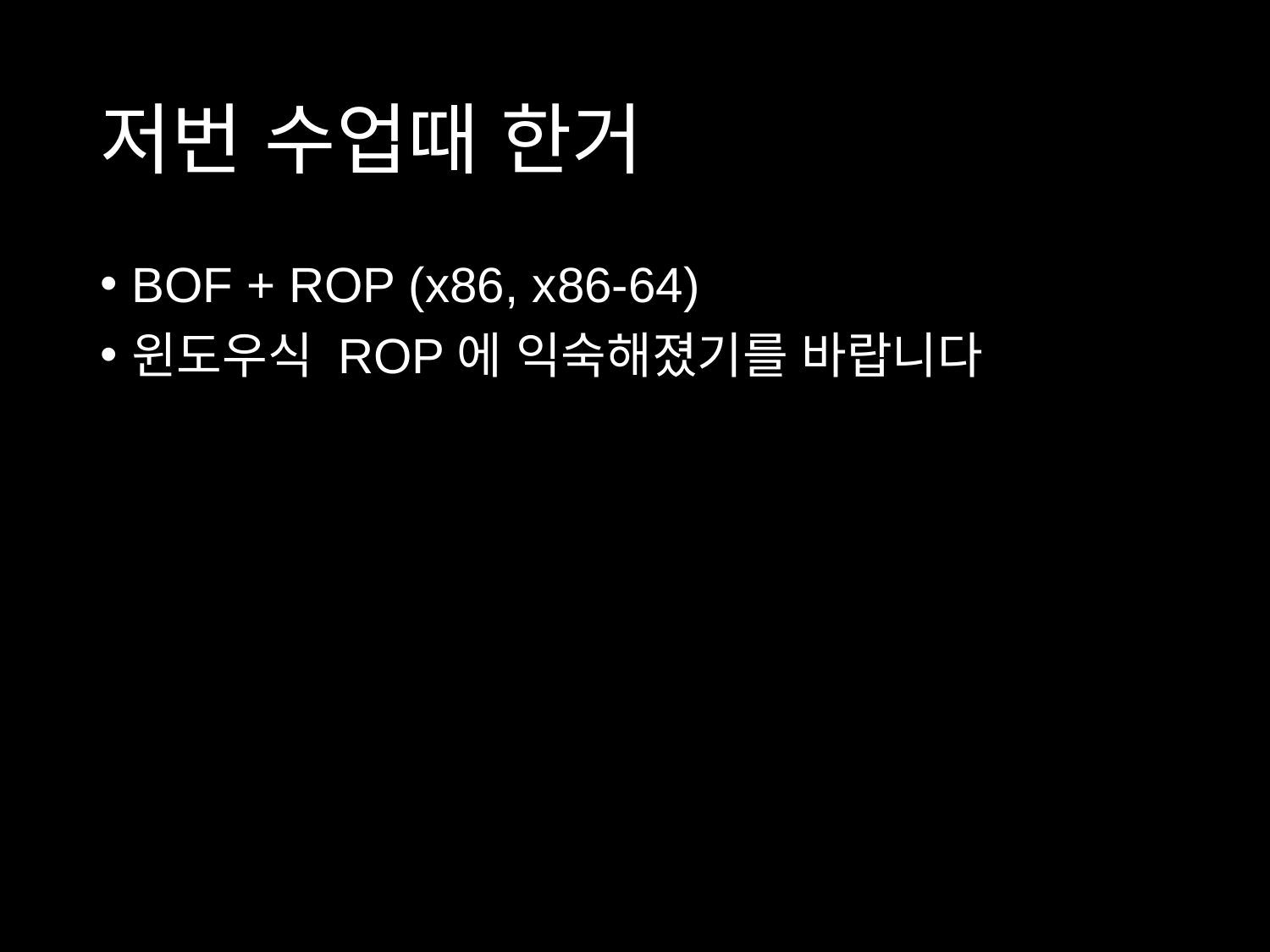

# 저번 수업때 한거
BOF + ROP (x86, x86-64)
윈도우식 ROP에 익숙해졌기를 바랍니다